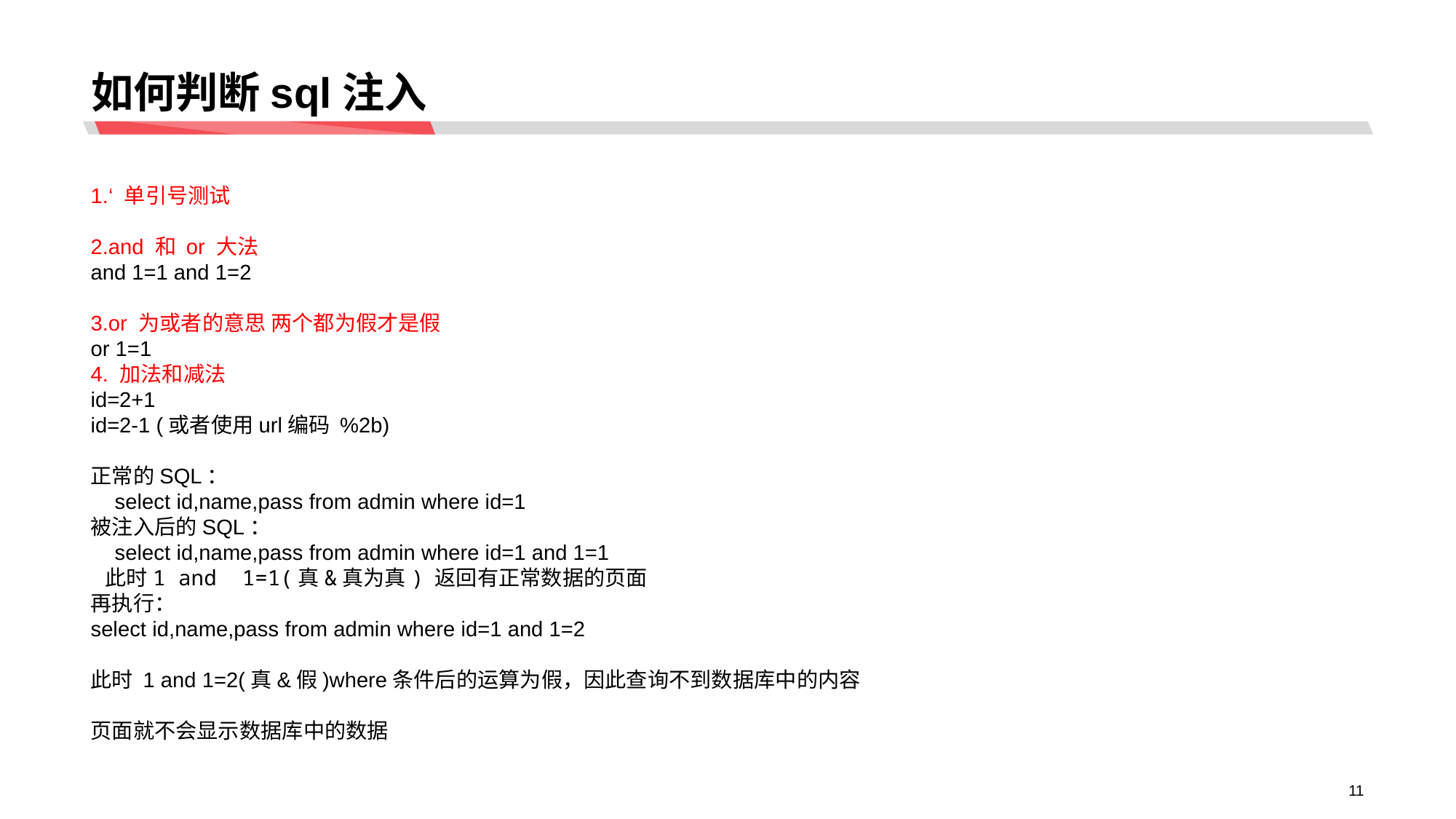

# 如何判断sql注入
1.‘ 单引号测试

2.and 和 or 大法
and 1=1 and 1=2

3.or 为或者的意思 两个都为假才是假
or 1=1
4. 加法和减法
id=2+1
id=2-1 (或者使用url编码 %2b)

正常的SQL：
    select id,name,pass from admin where id=1
被注入后的SQL：
    select id,name,pass from admin where id=1 and 1=1
  此时1 and  1=1(真&真为真) 返回有正常数据的页面
再执行：
select id,name,pass from admin where id=1 and 1=2

此时 1 and 1=2(真&假)where条件后的运算为假，因此查询不到数据库中的内容

页面就不会显示数据库中的数据

11